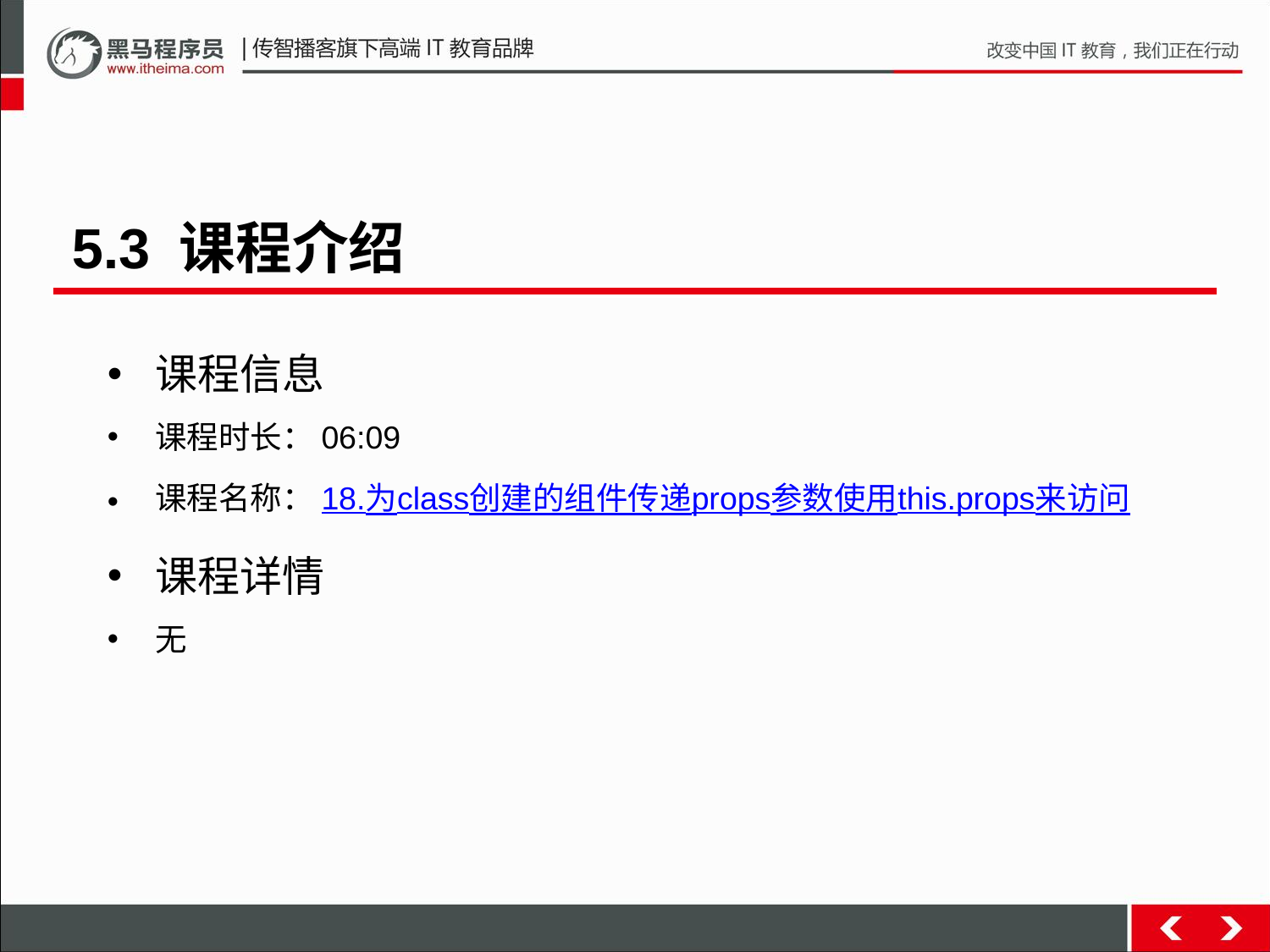

5.3 课程介绍
课程信息
课程时长：06:09
课程名称：18.为class创建的组件传递props参数使用this.props来访问
课程详情
无